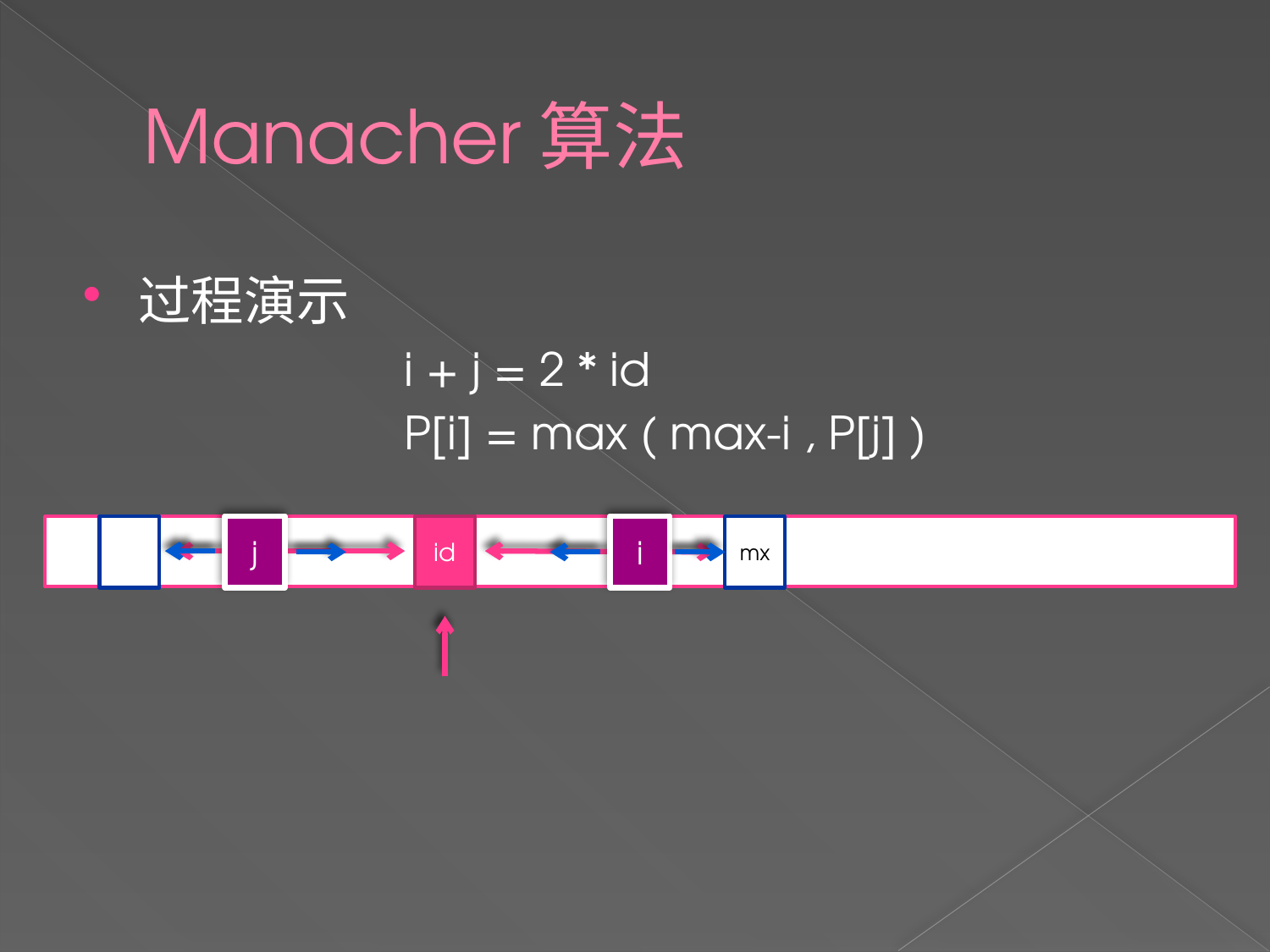

# Manacher算法
过程演示
		i + j = 2 * id
		P[i] = max ( max-i , P[j] )

j
id
i

mx